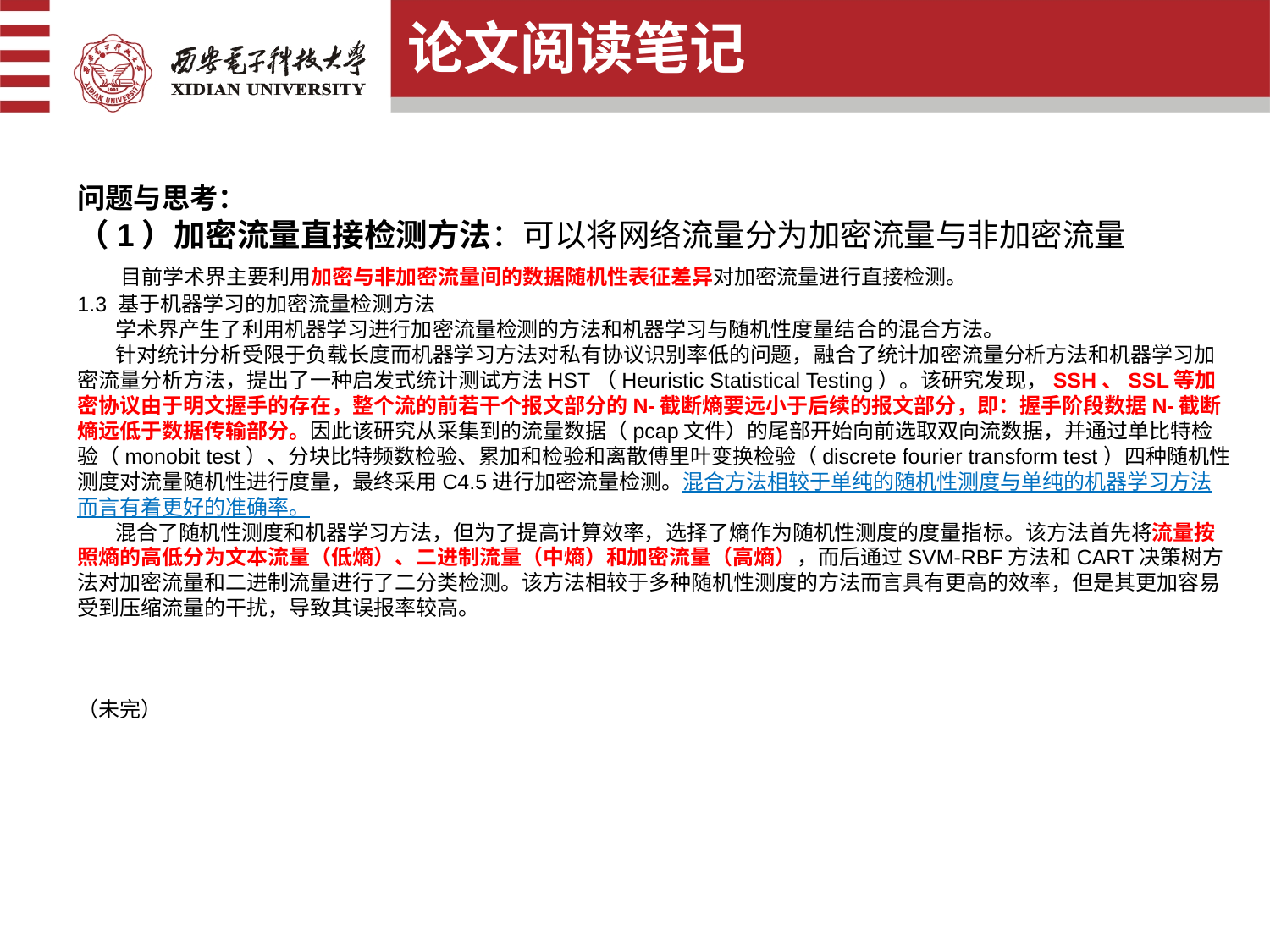

论文阅读笔记
问题与思考：
（1）加密流量直接检测方法：可以将网络流量分为加密流量与非加密流量
     目前学术界主要利用加密与非加密流量间的数据随机性表征差异对加密流量进行直接检测。
1.3 基于机器学习的加密流量检测方法
       学术界产生了利用机器学习进行加密流量检测的方法和机器学习与随机性度量结合的混合方法。
       针对统计分析受限于负载长度而机器学习方法对私有协议识别率低的问题，融合了统计加密流量分析方法和机器学习加密流量分析方法，提出了一种启发式统计测试方法HST（Heuristic Statistical Testing）。该研究发现，SSH、SSL等加密协议由于明文握手的存在，整个流的前若干个报文部分的N-截断熵要远小于后续的报文部分，即：握手阶段数据N-截断熵远低于数据传输部分。因此该研究从采集到的流量数据（pcap文件）的尾部开始向前选取双向流数据，并通过单比特检验（monobit test）、分块比特频数检验、累加和检验和离散傅里叶变换检验（discrete fourier transform test）四种随机性测度对流量随机性进行度量，最终采用C4.5进行加密流量检测。混合方法相较于单纯的随机性测度与单纯的机器学习方法而言有着更好的准确率。
       混合了随机性测度和机器学习方法，但为了提高计算效率，选择了熵作为随机性测度的度量指标。该方法首先将流量按照熵的高低分为文本流量（低熵）、二进制流量（中熵）和加密流量（高熵），而后通过SVM-RBF方法和CART决策树方法对加密流量和二进制流量进行了二分类检测。该方法相较于多种随机性测度的方法而言具有更高的效率，但是其更加容易受到压缩流量的干扰，导致其误报率较高。

（未完）